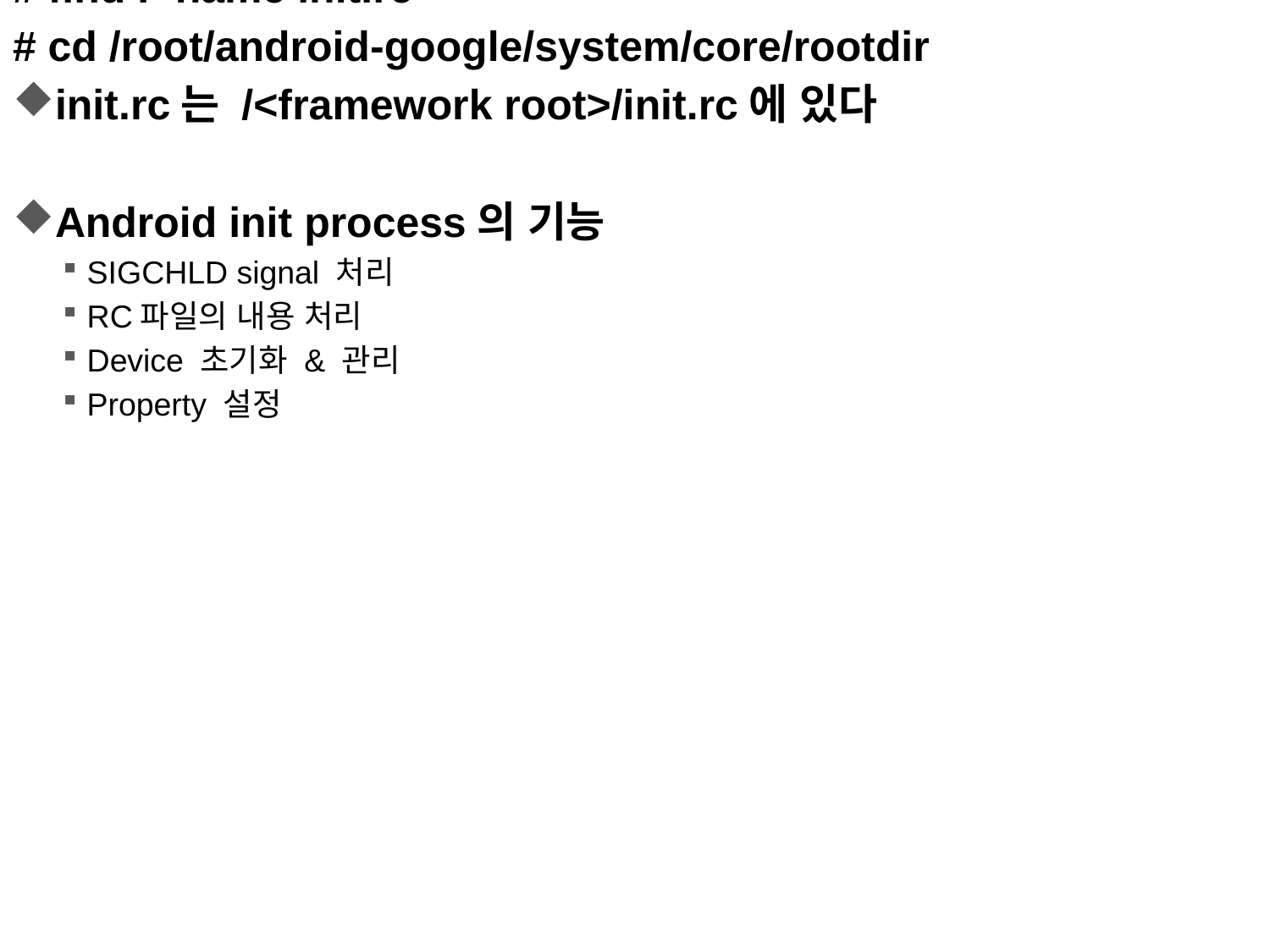

# find . -name init.rc
# cd /root/android-google/system/core/rootdir
init.rc는 /<framework root>/init.rc에 있다

Android init process의 기능
SIGCHLD signal 처리
RC파일의 내용 처리
Device 초기화 & 관리
Property 설정